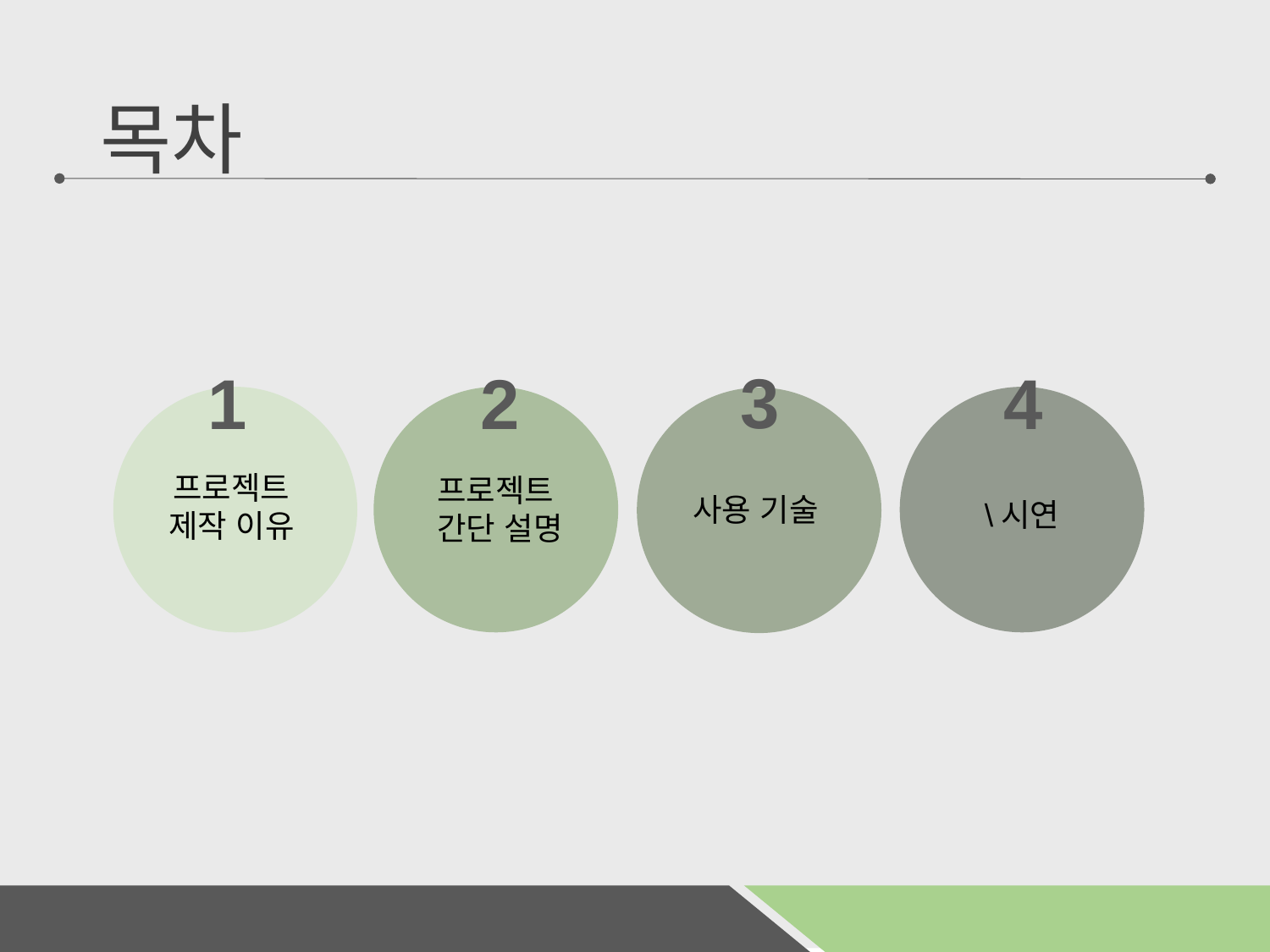

# 목차
3

사용 기술
1

프로젝트
제작 이유
2

프로젝트
간단 설명
4

\시연